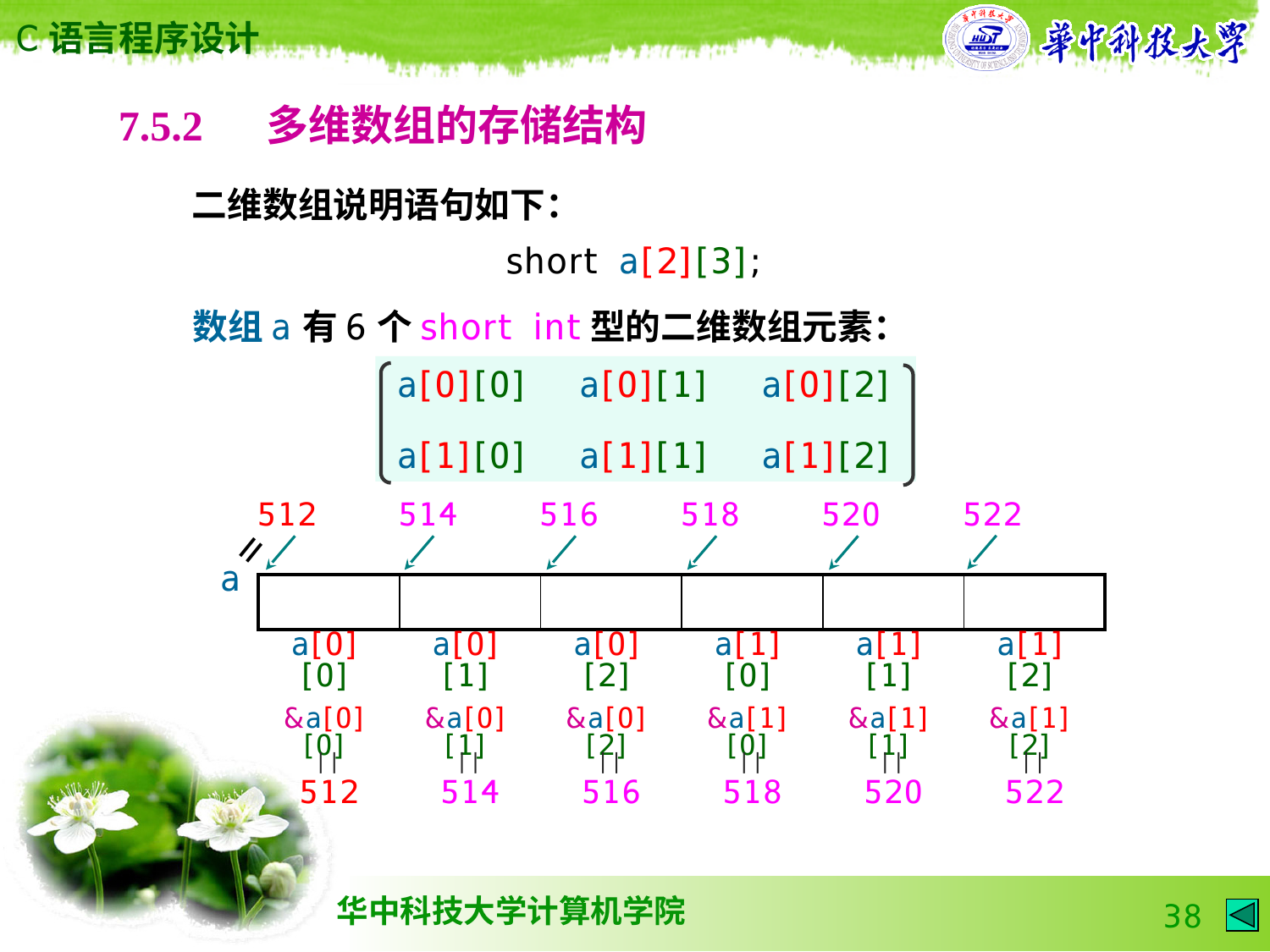

7.5.2 　多维数组的存储结构
       二维数组说明语句如下：
short  a[2][3];

      数组a 有6个short  int型的二维数组元素：
 a[0][0]     a[0][1]     a[0][2]
 a[1][0]     a[1][1]     a[1][2]

| 512 | 514 | 516 | 518 | 520 | 522 |
| --- | --- | --- | --- | --- | --- |
=

a
|  |  |  |  |  |  |
| --- | --- | --- | --- | --- | --- |
| a[0][0] | a[0][1] | a[0][2] | a[1][0] | a[1][1] | a[1][2] |
| --- | --- | --- | --- | --- | --- |
| &a[0][0] | &a[0][1] | &a[0][2] | &a[1][0] | &a[1][1] | &a[1][2] |
| --- | --- | --- | --- | --- | --- |
| || | || | || | || | || | || |
| --- | --- | --- | --- | --- | --- |
| 512 | 514 | 516 | 518 | 520 | 522 |
| --- | --- | --- | --- | --- | --- |
38